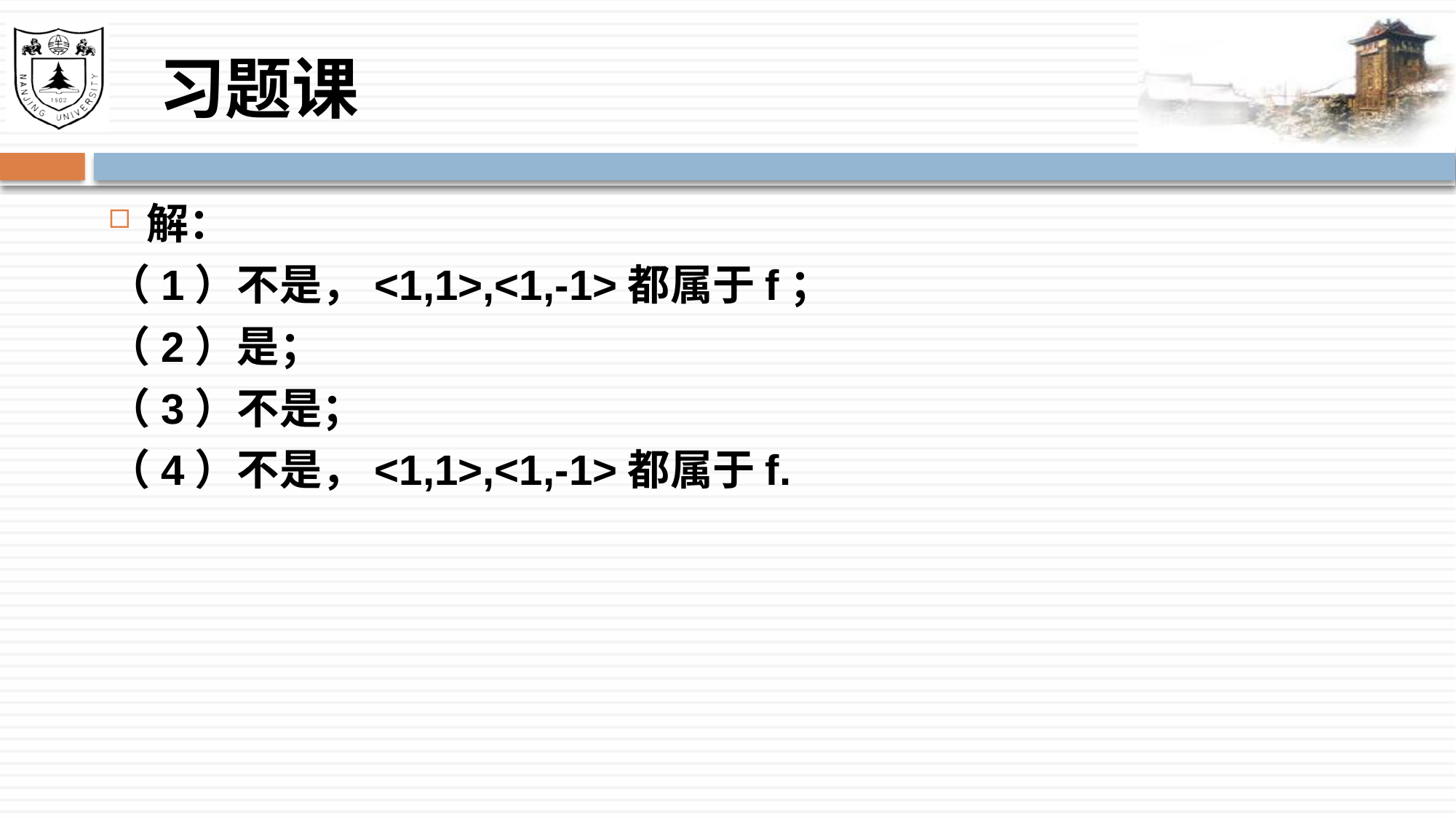

# 习题课
解：
（1）不是，<1,1>,<1,-1>都属于f；
（2）是；
（3）不是；
（4）不是，<1,1>,<1,-1>都属于f.